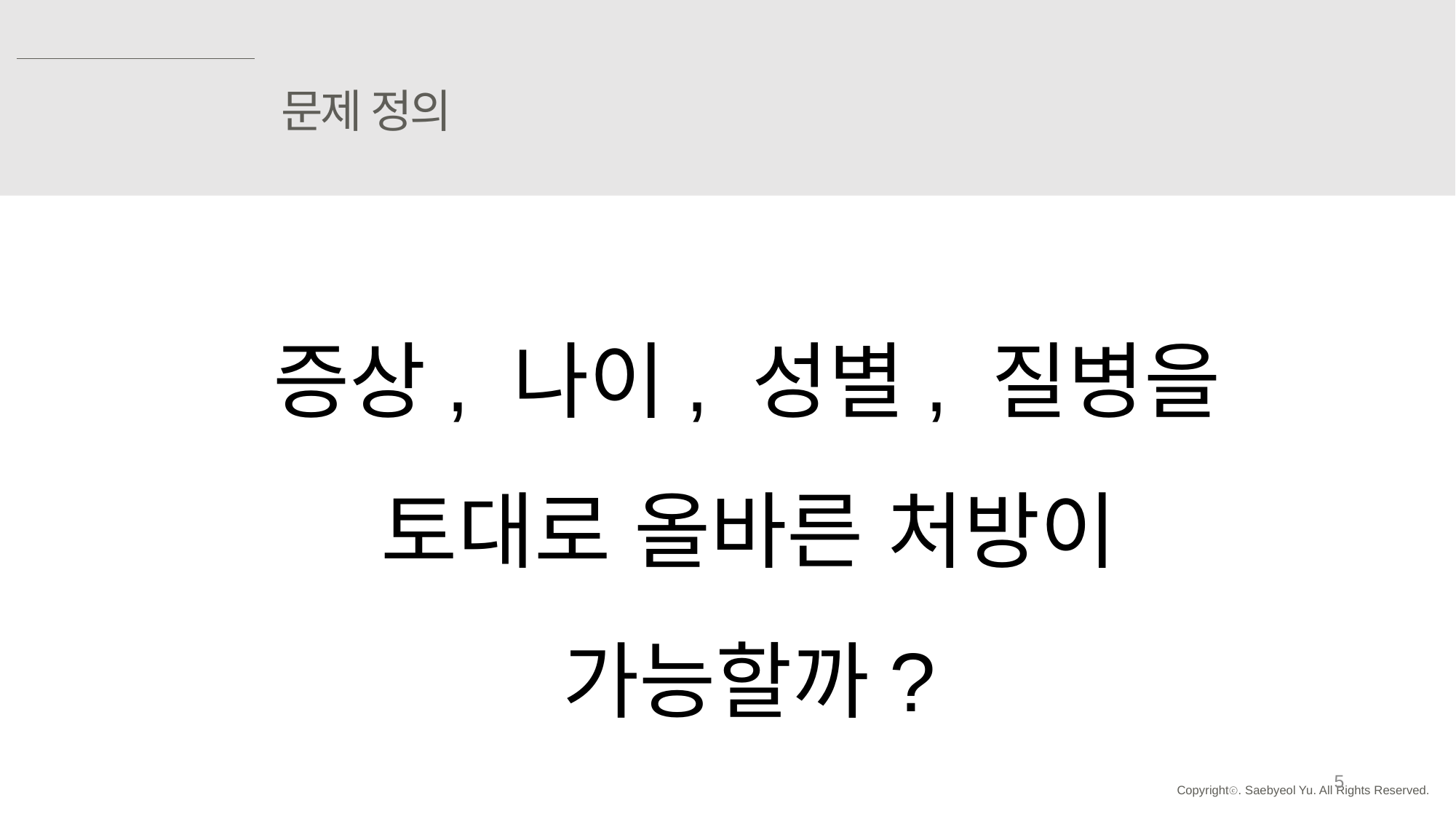

문제 정의
 증상, 나이, 성별, 질병을
 토대로 올바른 처방이
 가능할까?
5